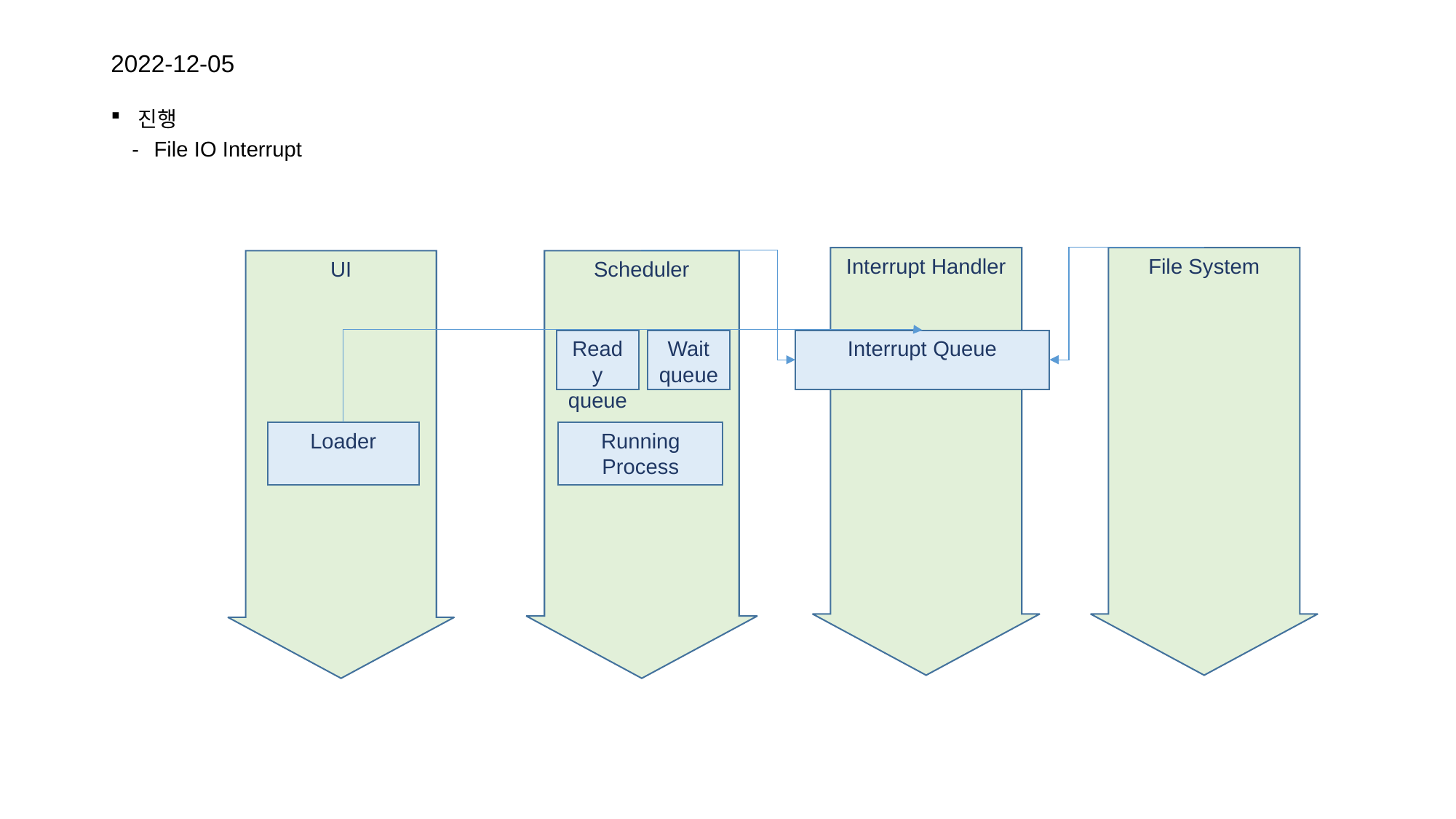

# 2022-12-05
진행
File IO Interrupt
File System
Interrupt Handler
UI
Scheduler
Ready queue
Wait queue
Interrupt Queue
Loader
Running Process